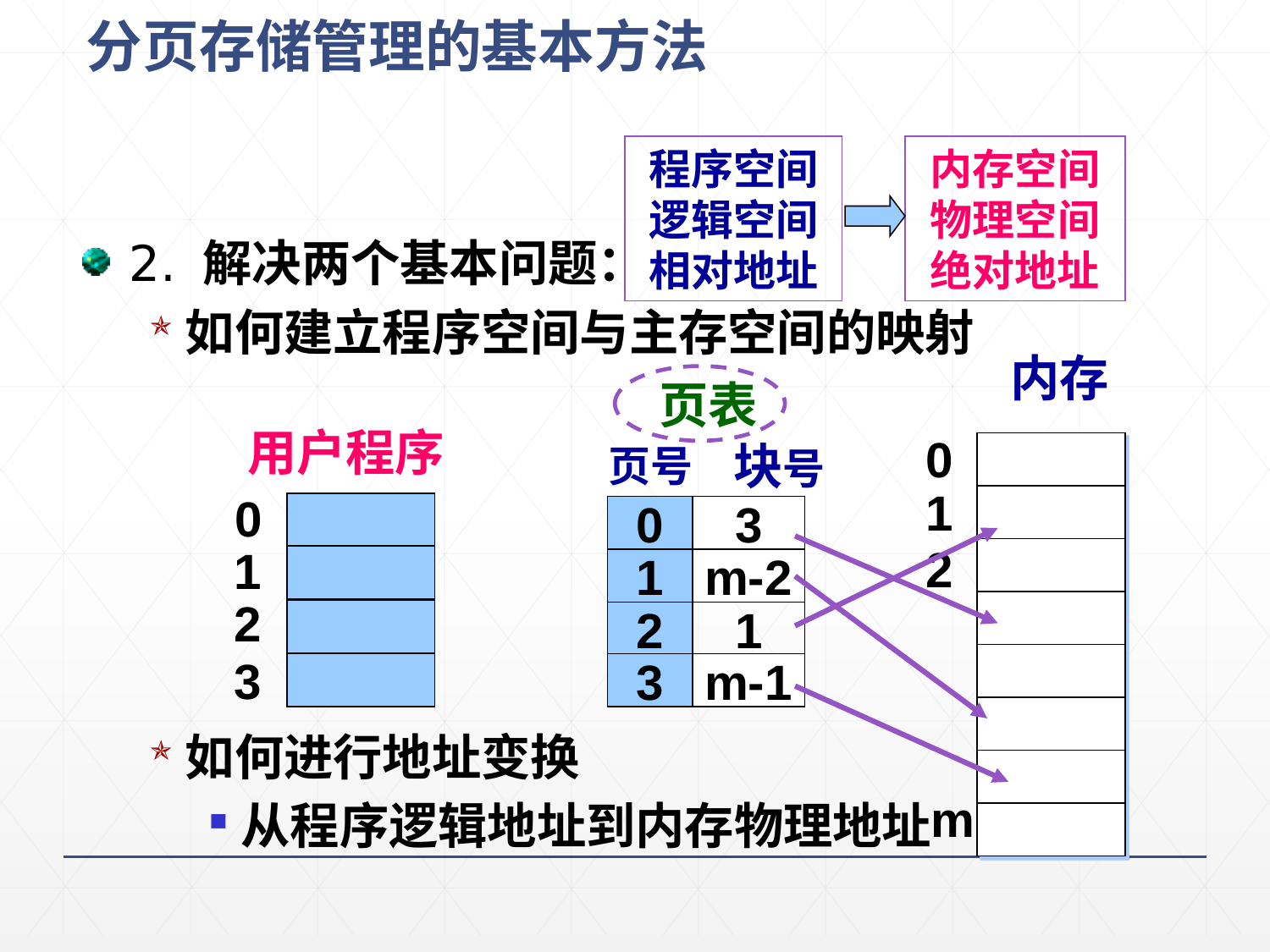

# 分页存储管理的基本方法

程序空间
逻辑空间
相对地址
内存空间
物理空间
绝对地址

2. 解决两个基本问题：
如何建立程序空间与主存空间的映射

如何进行地址变换
从程序逻辑地址到内存物理地址
内存

 页表
用户程序
0
块号

页号
1
0

0

0
3

2
1

1
1
m-2

2

2

2
1
3

n

3
m-1

m